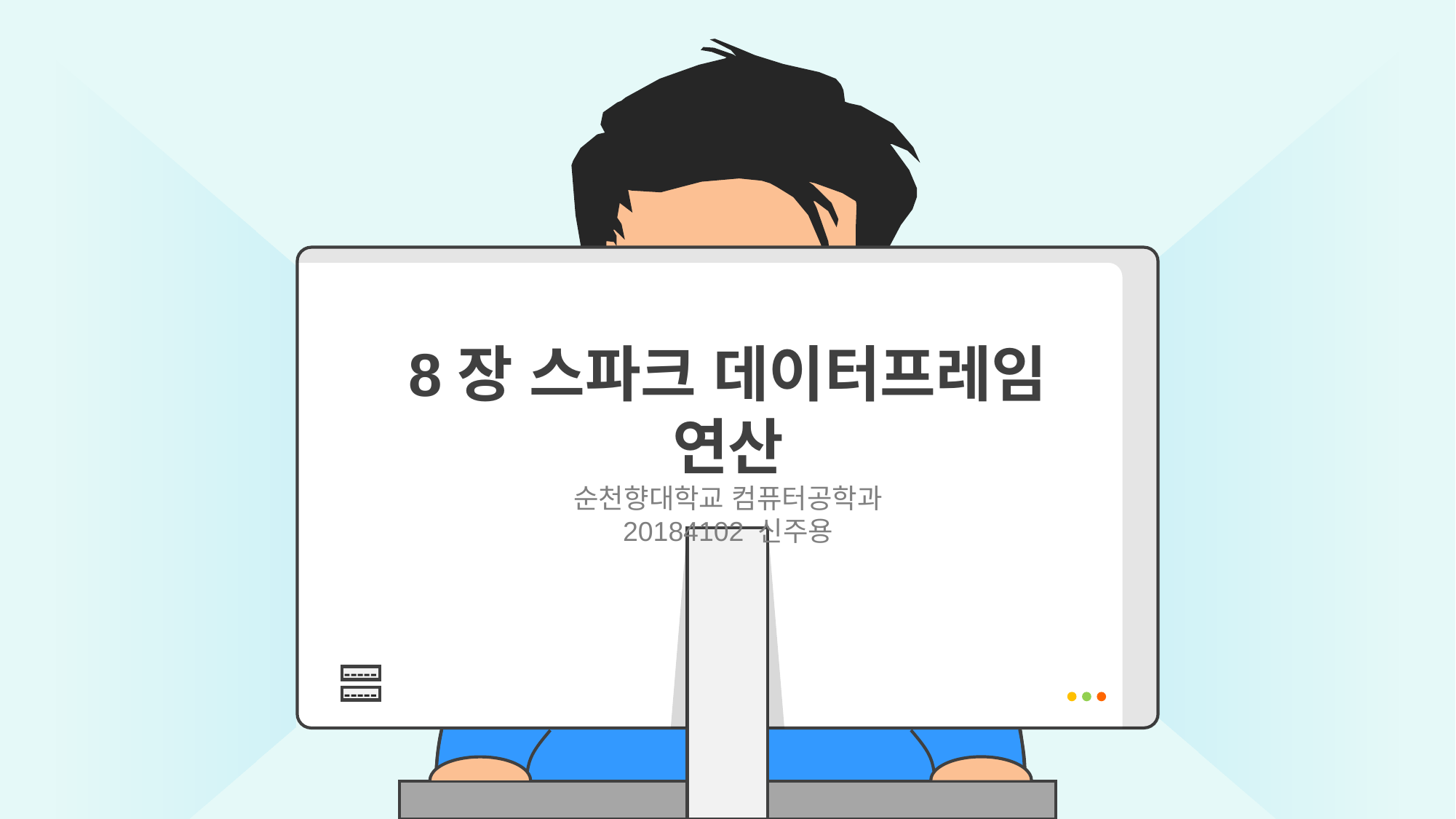

8장 스파크 데이터프레임 연산
순천향대학교 컴퓨터공학과
20184102 신주용